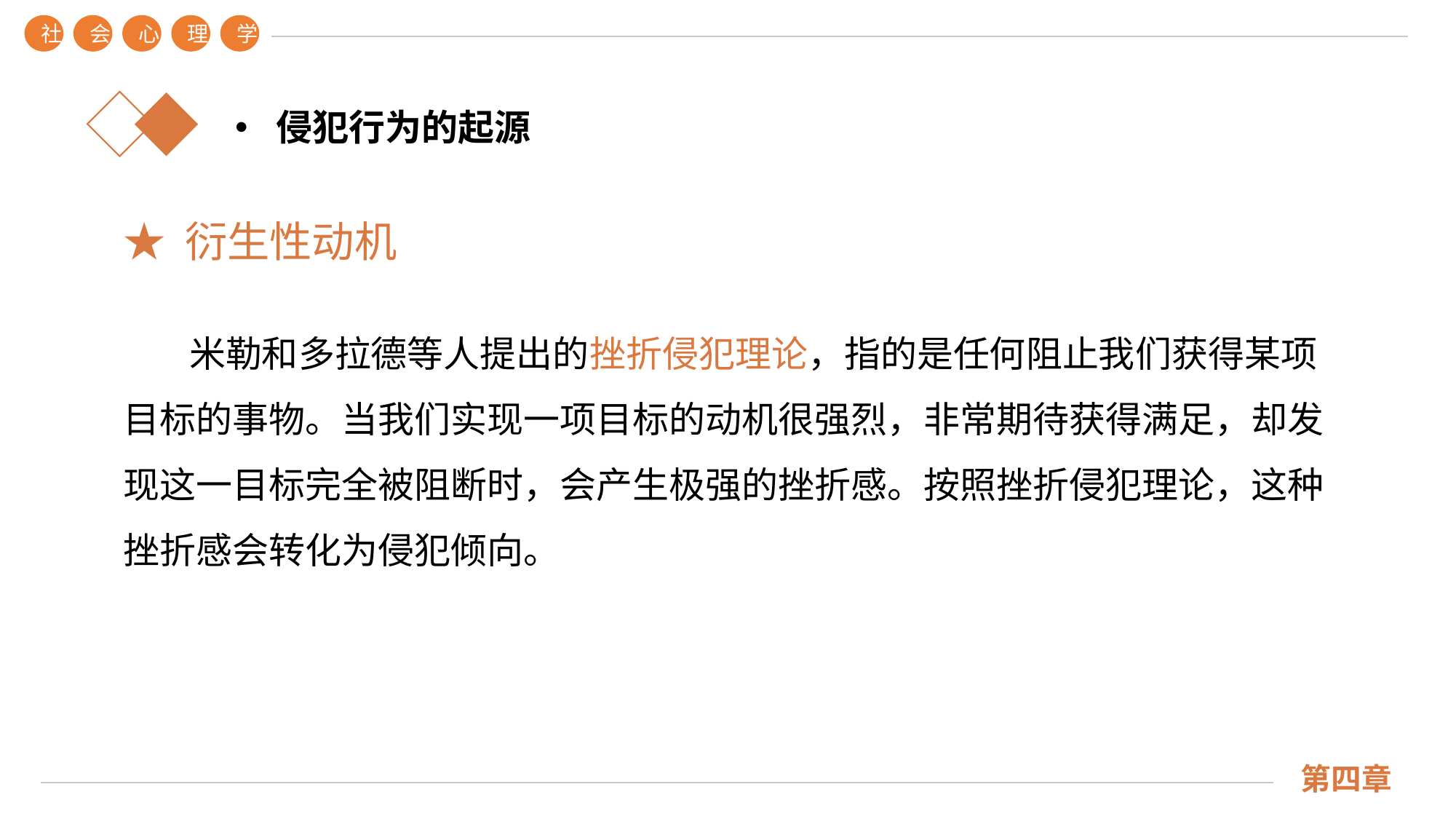

社
会
心
理
学
第四章

侵犯行为的起源

★ 衍生性动机

       米勒和多拉德等人提出的挫折侵犯理论，指的是任何阻止我们获得某项目标的事物。当我们实现一项目标的动机很强烈，非常期待获得满足，却发现这一目标完全被阻断时，会产生极强的挫折感。按照挫折侵犯理论，这种挫折感会转化为侵犯倾向。